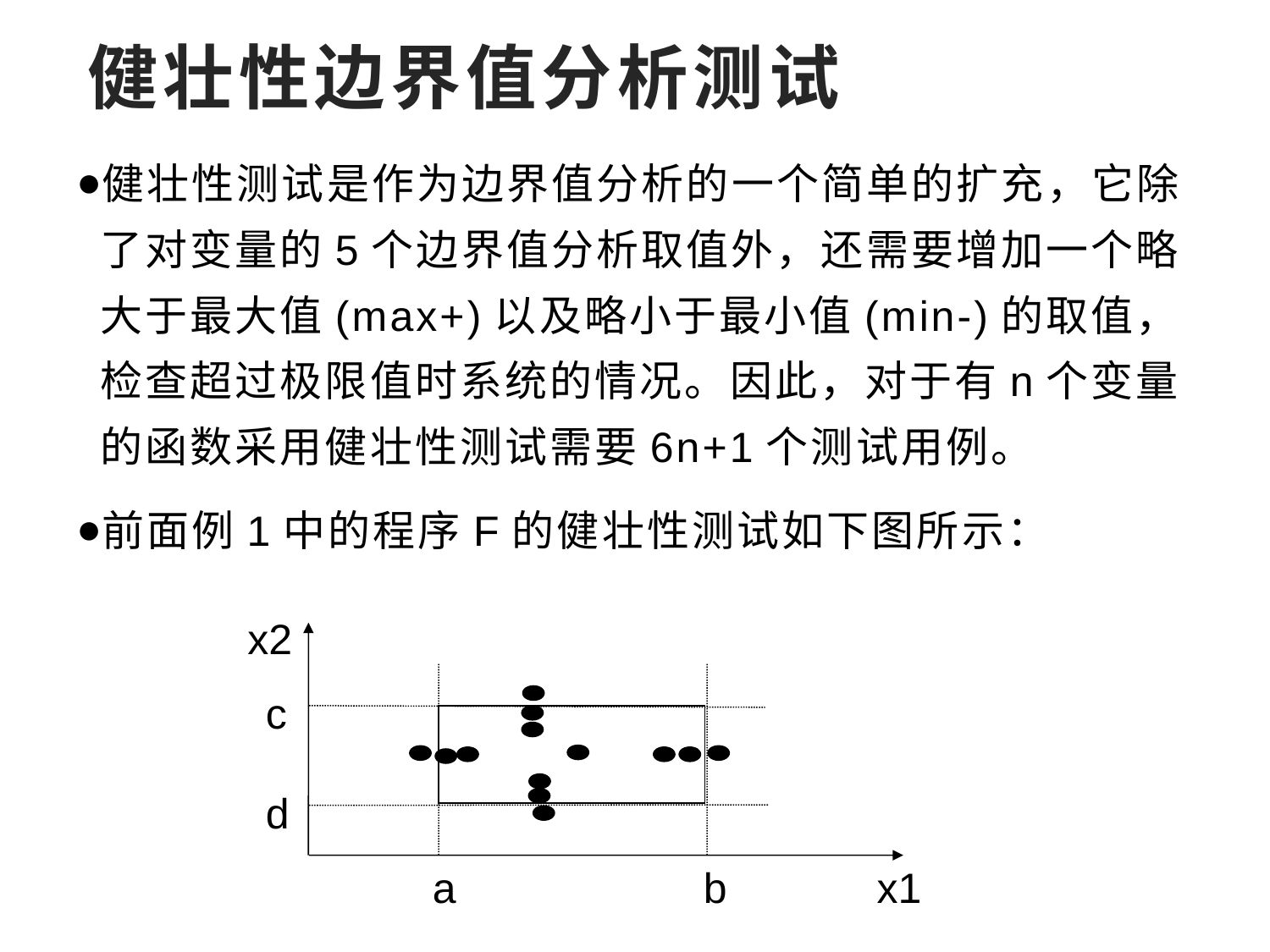

# 健壮性边界值分析测试
健壮性测试是作为边界值分析的一个简单的扩充，它除了对变量的5个边界值分析取值外，还需要增加一个略大于最大值(max+)以及略小于最小值(min-)的取值，检查超过极限值时系统的情况。因此，对于有n个变量的函数采用健壮性测试需要6n+1个测试用例。
前面例1中的程序F的健壮性测试如下图所示：
x2

c

d

a
 b
x1